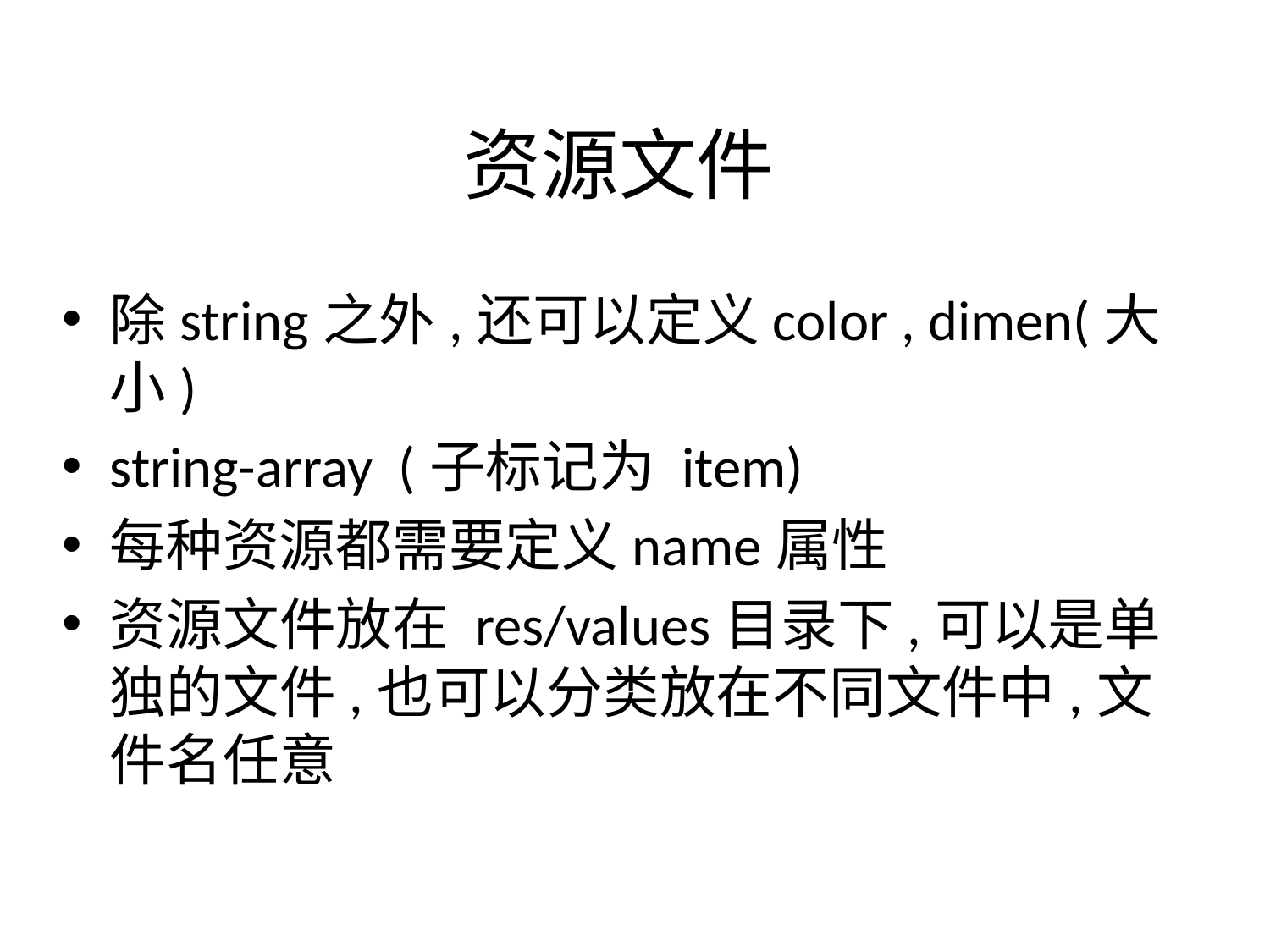

# 资源文件
除string之外,还可以定义color , dimen(大小)
string-array  (子标记为 item)
每种资源都需要定义name属性
资源文件放在 res/values目录下,可以是单独的文件,也可以分类放在不同文件中,文件名任意